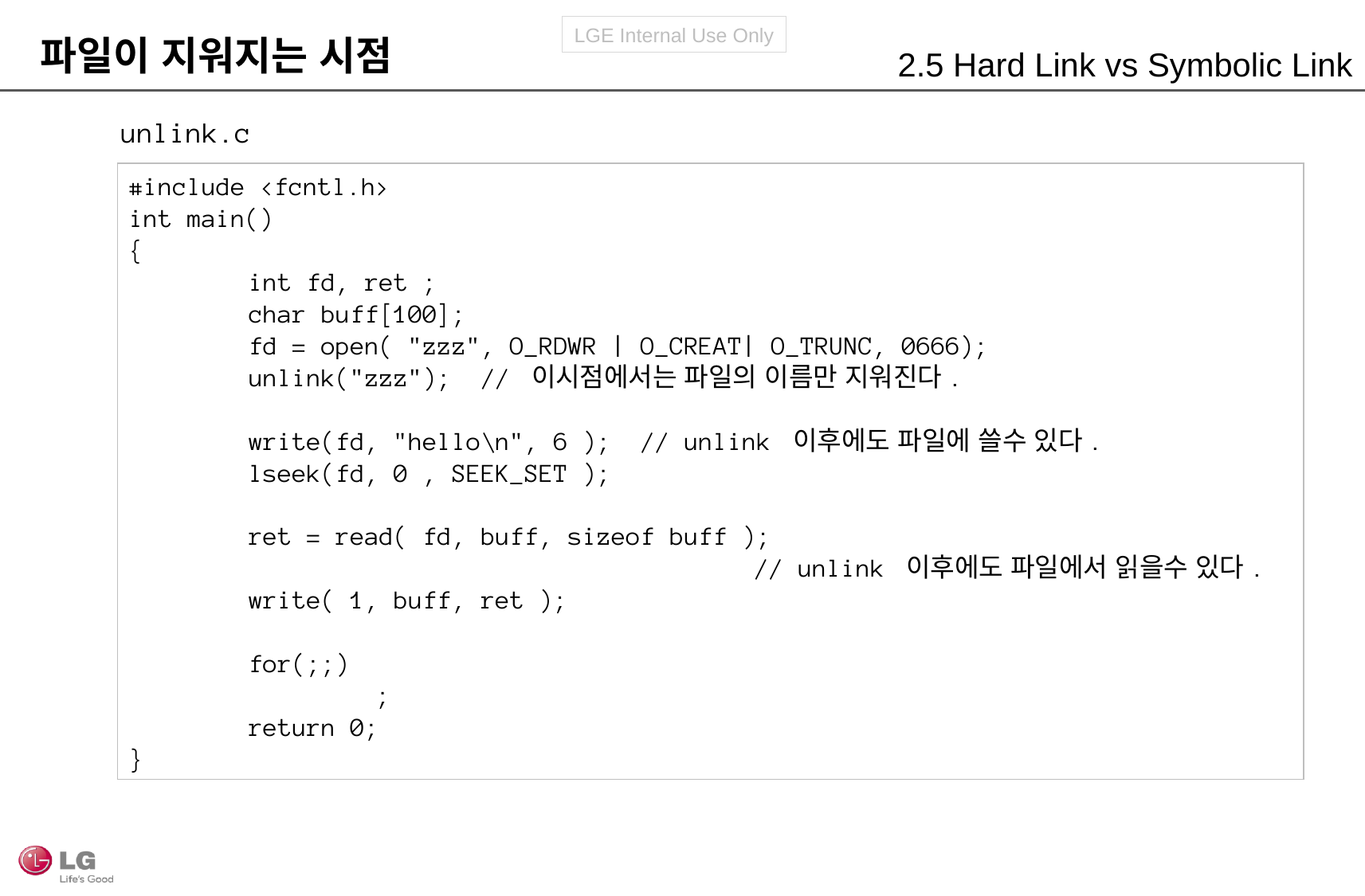

파일이 지워지는 시점
2.5 Hard Link vs Symbolic Link

unlink.c
#include <fcntl.h>
int main()
{
	int fd, ret ;
	char buff[100];
	fd = open( "zzz", O_RDWR | O_CREAT| O_TRUNC, 0666);
	unlink("zzz");  // 이시점에서는 파일의 이름만 지워진다.

	write(fd, "hello\n", 6 );  // unlink 이후에도 파일에 쓸수 있다.
	lseek(fd, 0 , SEEK_SET );

	ret = read( fd, buff, sizeof buff );
                                           // unlink 이후에도 파일에서 읽을수 있다.
	write( 1, buff, ret );

	for(;;)
                 ;
	return 0;
}